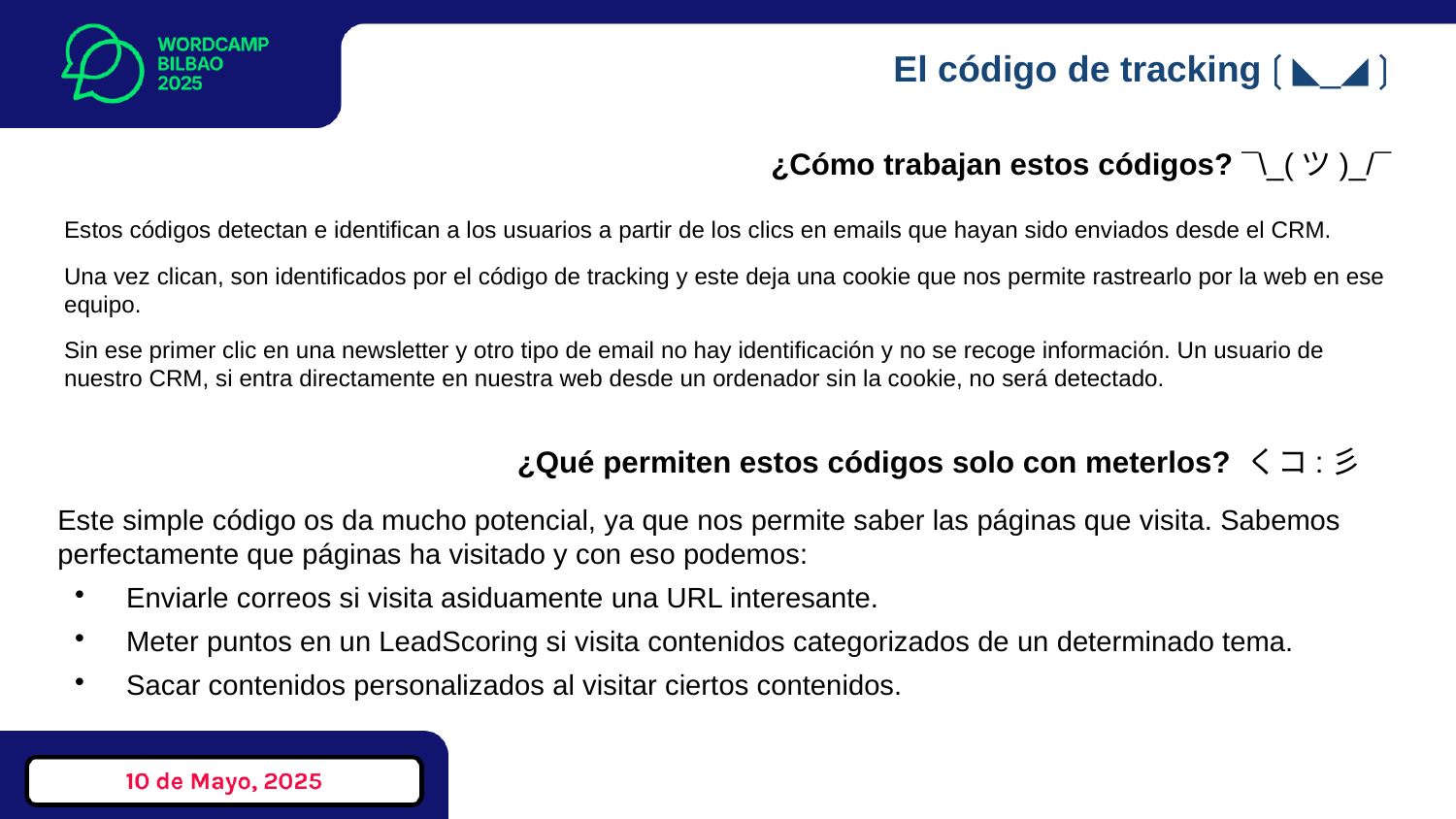

El código de tracking❲◣_◢❳
# ¿Cómo trabajan estos códigos? ¯\_(ツ)_/¯
Estos códigos detectan e identifican a los usuarios a partir de los clics en emails que hayan sido enviados desde el CRM.
Una vez clican, son identificados por el código de tracking y este deja una cookie que nos permite rastrearlo por la web en ese equipo.
Sin ese primer clic en una newsletter y otro tipo de email no hay identificación y no se recoge información. Un usuario de nuestro CRM, si entra directamente en nuestra web desde un ordenador sin la cookie, no será detectado.
¿Qué permiten estos códigos solo con meterlos? くコ:彡
Este simple código os da mucho potencial, ya que nos permite saber las páginas que visita. Sabemos perfectamente que páginas ha visitado y con eso podemos:
Enviarle correos si visita asiduamente una URL interesante.
Meter puntos en un LeadScoring si visita contenidos categorizados de un determinado tema.
Sacar contenidos personalizados al visitar ciertos contenidos.